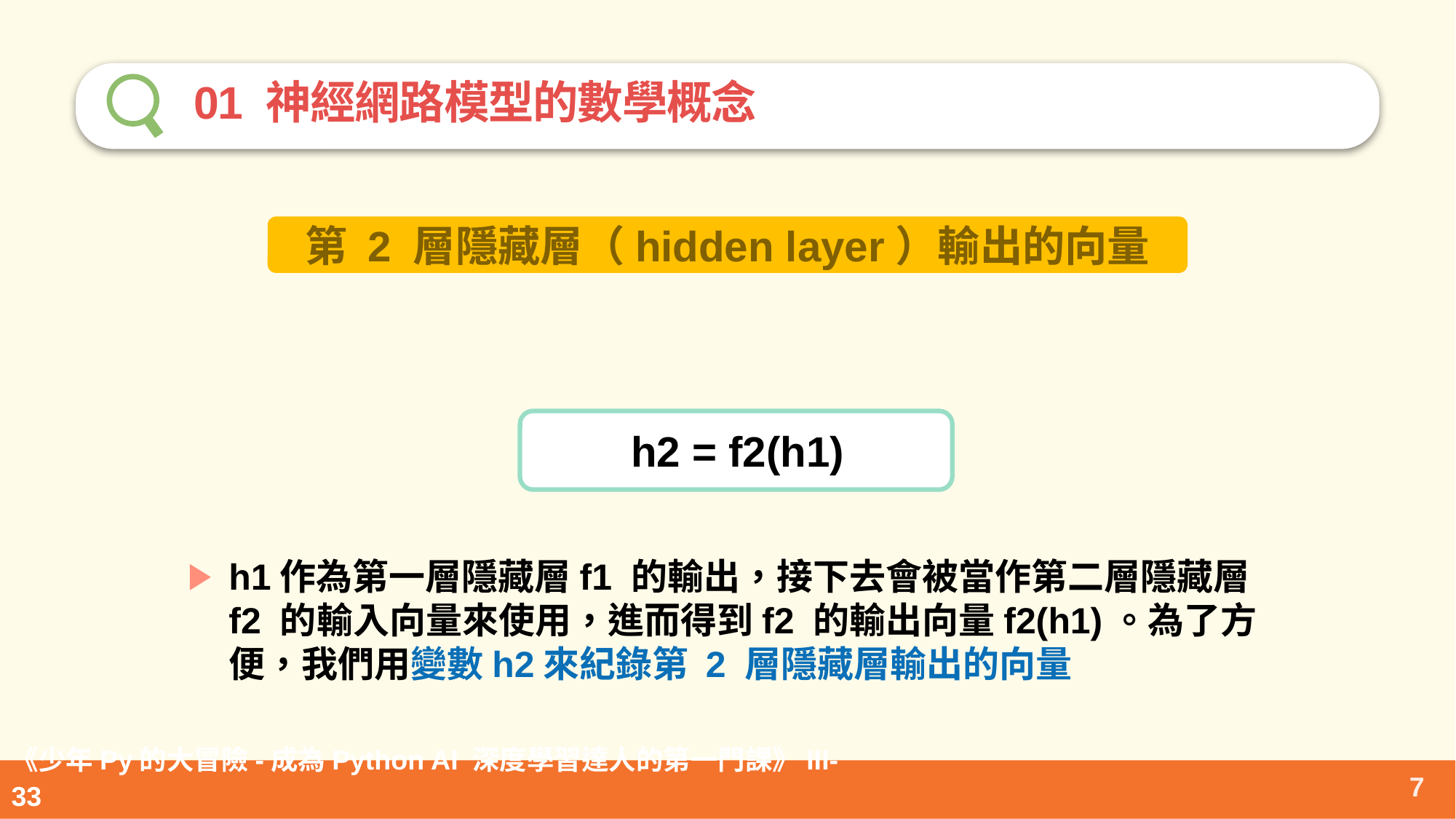

01 神經網路模型的數學概念
第 2 層隱藏層（hidden layer）輸出的向量

h2 = f2(h1)
h1作為第一層隱藏層f1 的輸出，接下去會被當作第二層隱藏層f2 的輸入向量來使用，進而得到f2 的輸出向量f2(h1)。為了方便，我們用變數h2來紀錄第 2 層隱藏層輸出的向量
7